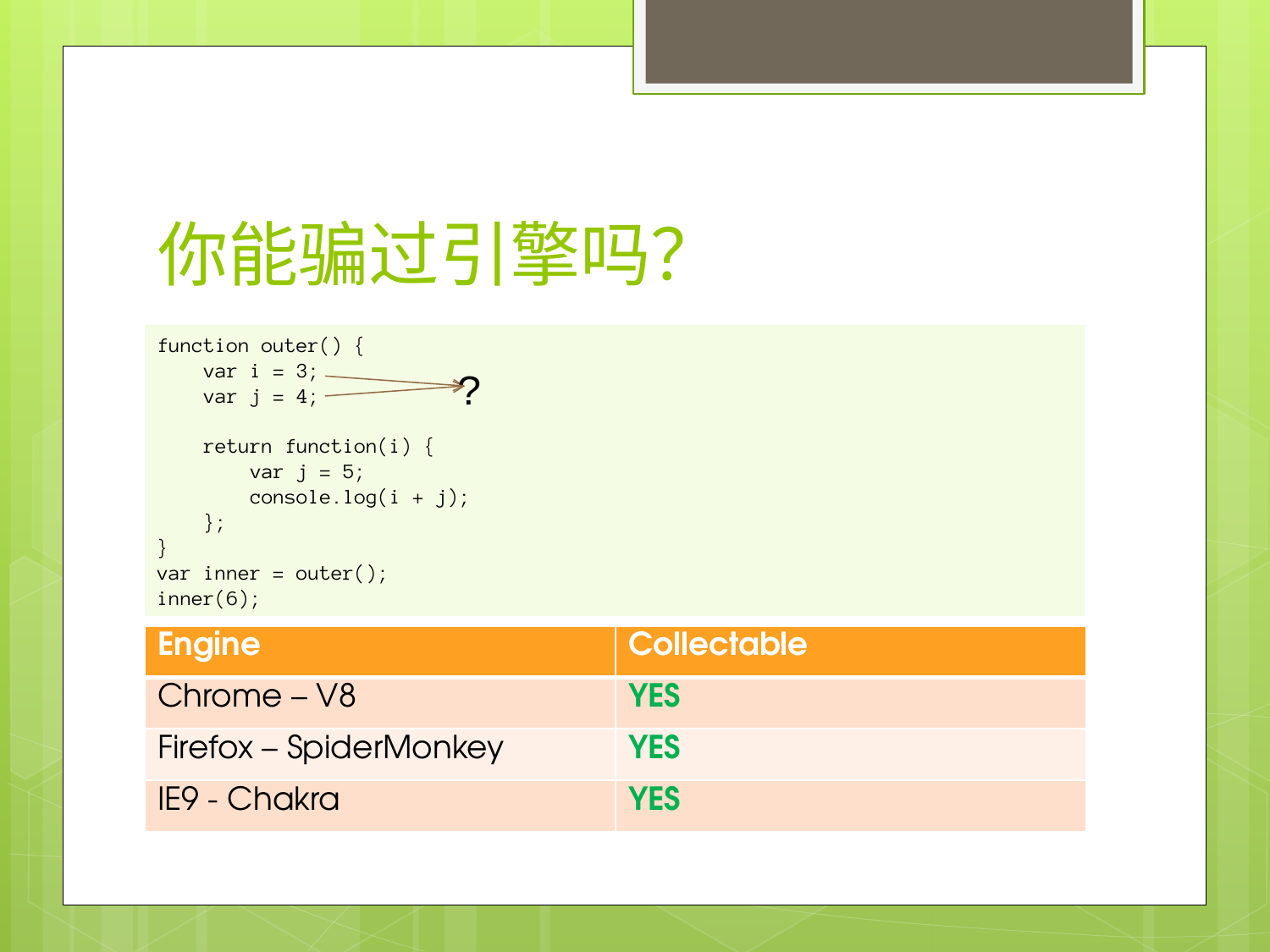

# 你能骗过引擎吗？
function outer() {
    var i = 3;
    var j = 4;

    return function(i) {
        var j = 5;
        console.log(i + j);
    };
}
var inner = outer();
inner(6);
?
| Engine | Collectable |
| --- | --- |
| Chrome – V8 | YES |
| Firefox – SpiderMonkey | YES |
| IE9 - Chakra | YES |